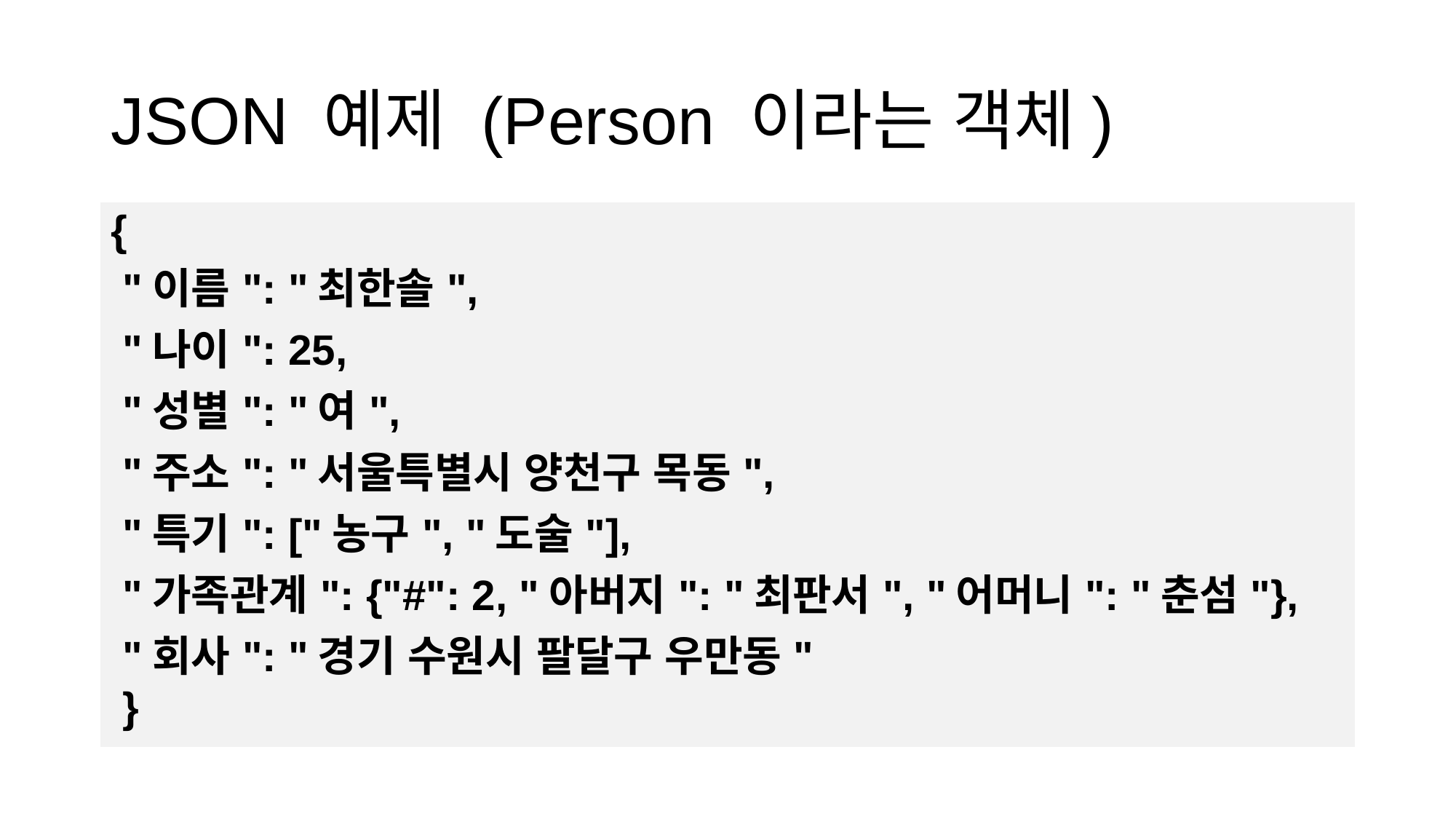

# JSON 예제 (Person 이라는 객체)
| { "이름": "최한솔", "나이": 25, "성별": "여", "주소": "서울특별시 양천구 목동", "특기": ["농구", "도술"], "가족관계": {"#": 2, "아버지": "최판서", "어머니": "춘섬"}, "회사": "경기 수원시 팔달구 우만동" } |
| --- |